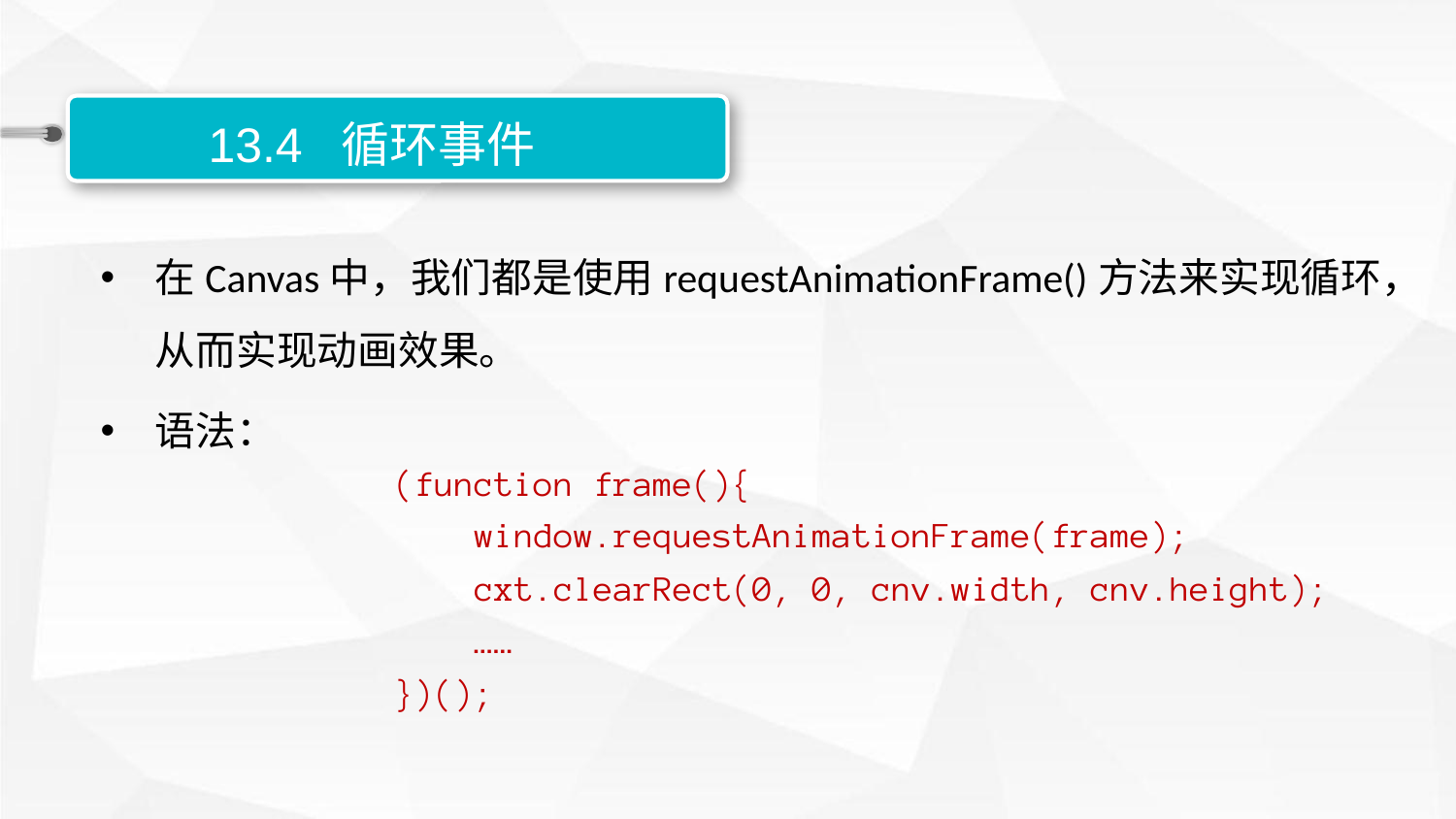

13.4  循环事件

在Canvas中，我们都是使用requestAnimationFrame()方法来实现循环，从而实现动画效果。
语法：
(function frame(){
    window.requestAnimationFrame(frame);
    cxt.clearRect(0, 0, cnv.width, cnv.height);
    ……
})();